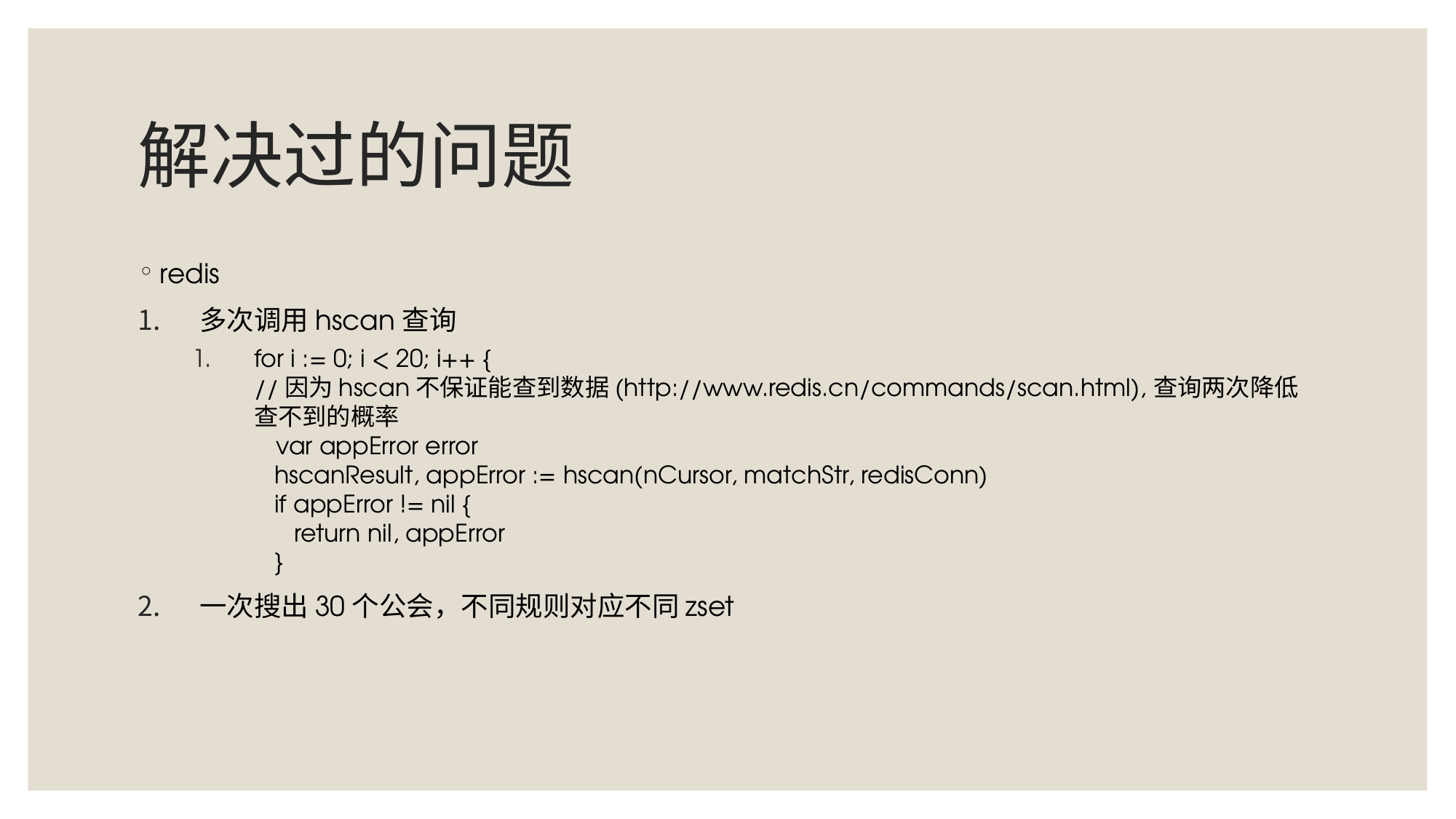

# 解决过的问题
redis
多次调用hscan查询
for i := 0; i < 20; i++ { //因为hscan不保证能查到数据(http://www.redis.cn/commands/scan.html),查询两次降低查不到的概率
   var appError error
   hscanResult, appError := hscan(nCursor, matchStr, redisConn)
   if appError != nil {
      return nil, appError
   }
一次搜出30个公会，不同规则对应不同zset